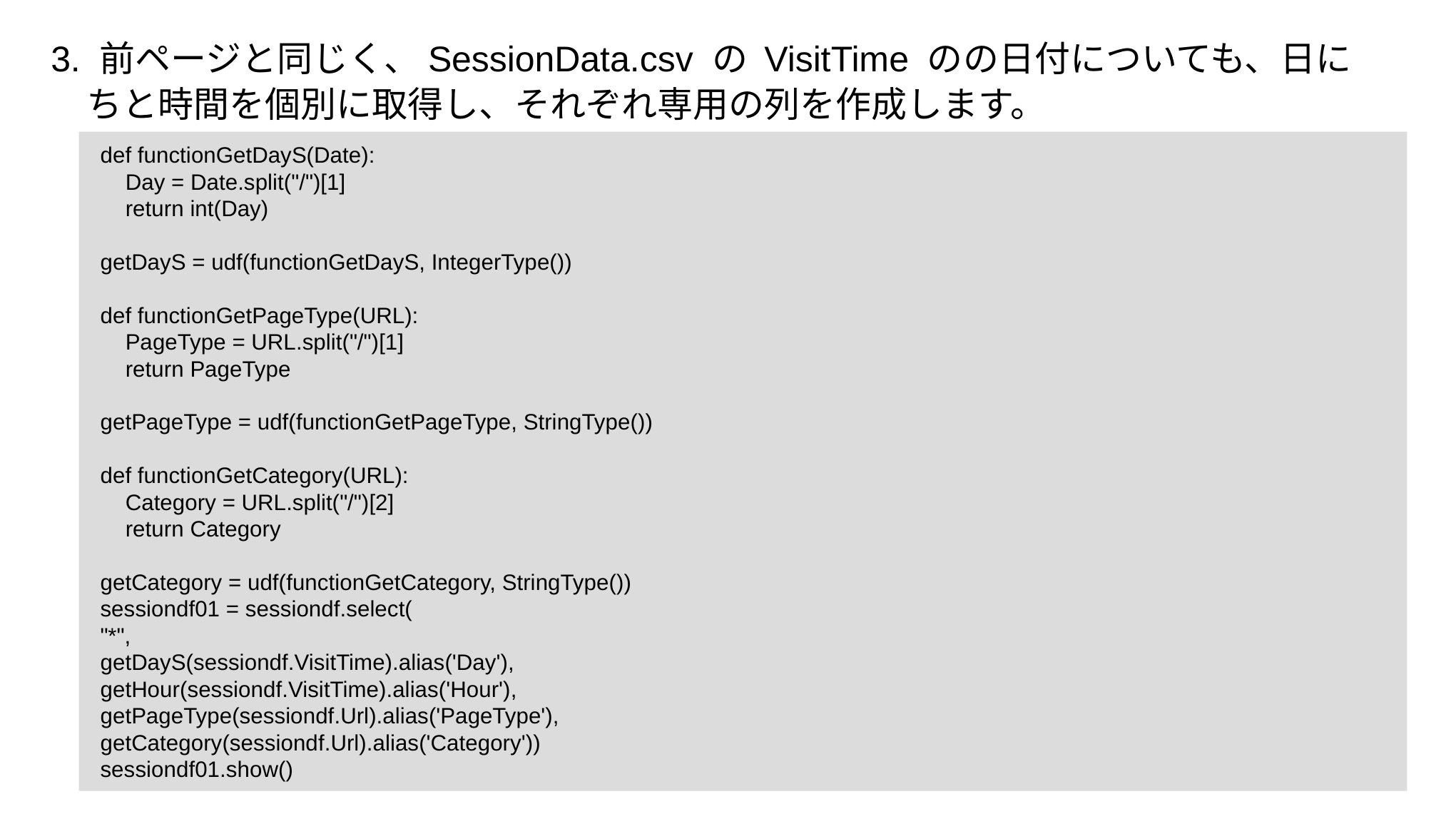

3. 前ページと同じく、SessionData.csv の VisitTime のの日付についても、日に
　ちと時間を個別に取得し、それぞれ専用の列を作成します。

def functionGetDayS(Date):
    Day = Date.split("/")[1]
    return int(Day)

getDayS = udf(functionGetDayS, IntegerType())

def functionGetPageType(URL):
    PageType = URL.split("/")[1]
    return PageType

getPageType = udf(functionGetPageType, StringType())

def functionGetCategory(URL):
    Category = URL.split("/")[2]
    return Category

getCategory = udf(functionGetCategory, StringType())
sessiondf01 = sessiondf.select(
"*",
getDayS(sessiondf.VisitTime).alias('Day'),
getHour(sessiondf.VisitTime).alias('Hour'),
getPageType(sessiondf.Url).alias('PageType'),
getCategory(sessiondf.Url).alias('Category'))
sessiondf01.show()